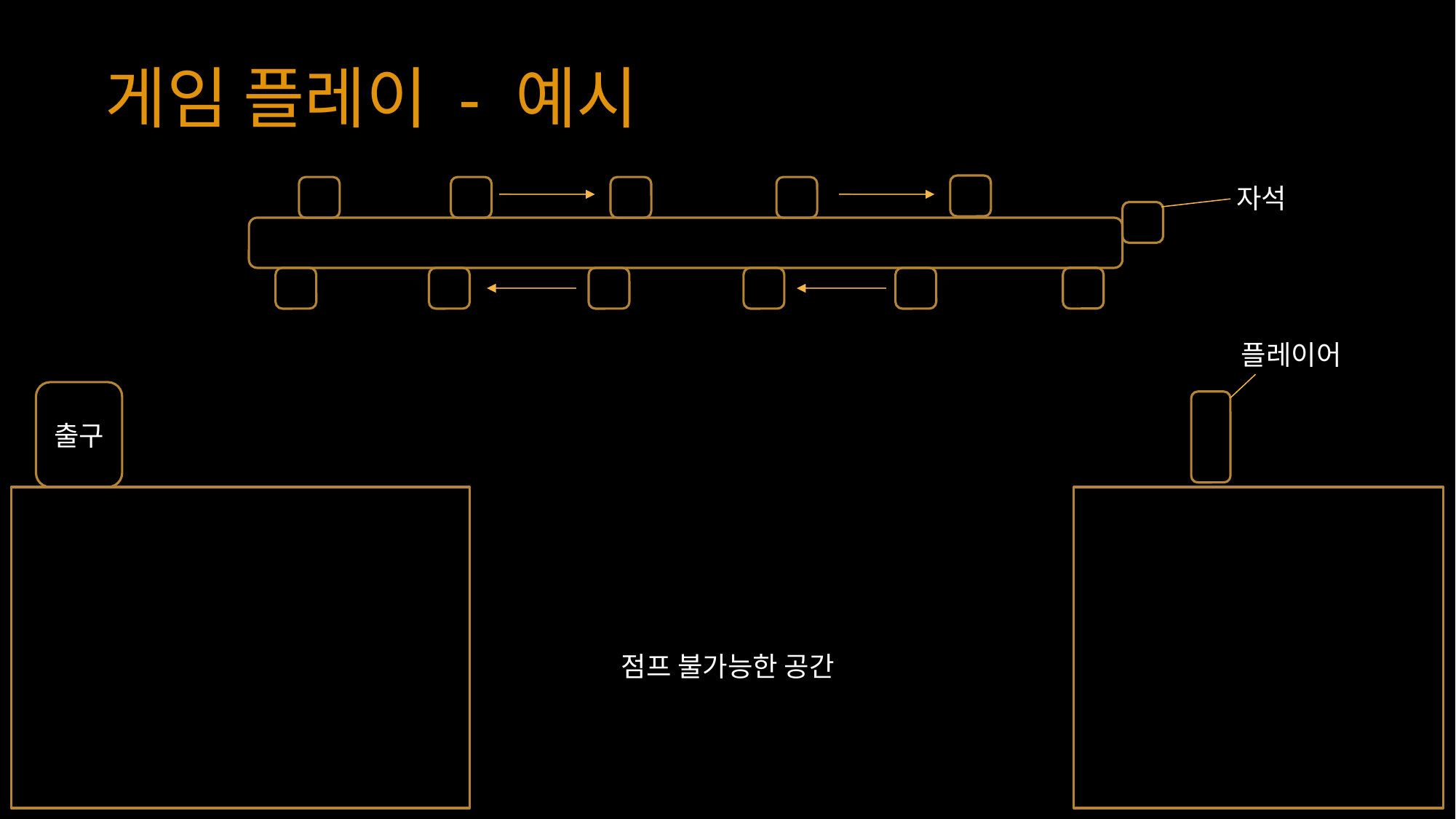

게임 플레이 - 예시
자석

플레이어
출구

점프 불가능한 공간